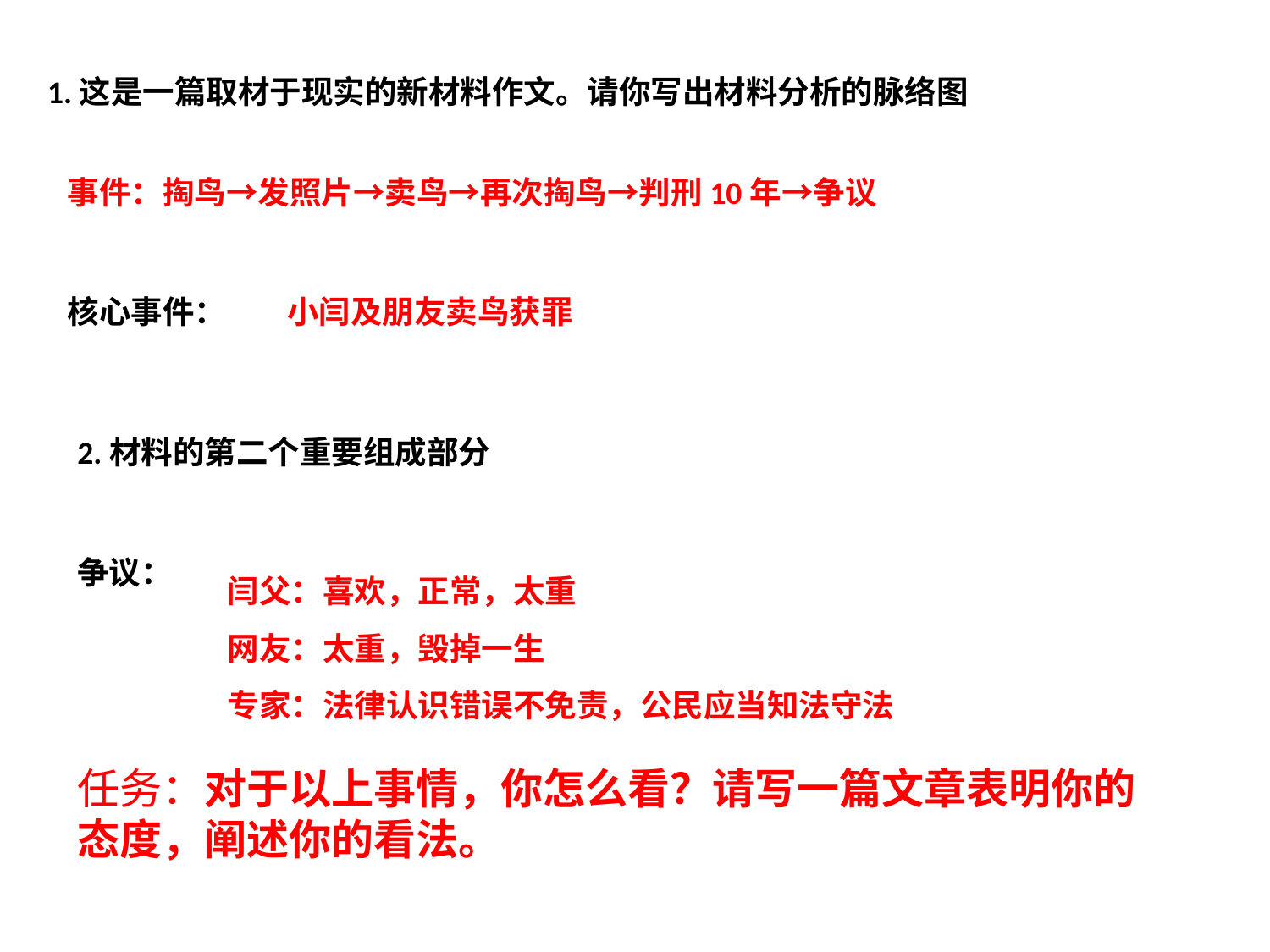

1.这是一篇取材于现实的新材料作文。请你写出材料分析的脉络图

事件：掏鸟→发照片→卖鸟→再次掏鸟→判刑10年→争议

核心事件：
小闫及朋友卖鸟获罪

2.材料的第二个重要组成部分

争议：
闫父：喜欢，正常，太重
网友：太重，毁掉一生
专家：法律认识错误不免责，公民应当知法守法

任务：对于以上事情，你怎么看？请写一篇文章表明你的态度，阐述你的看法。